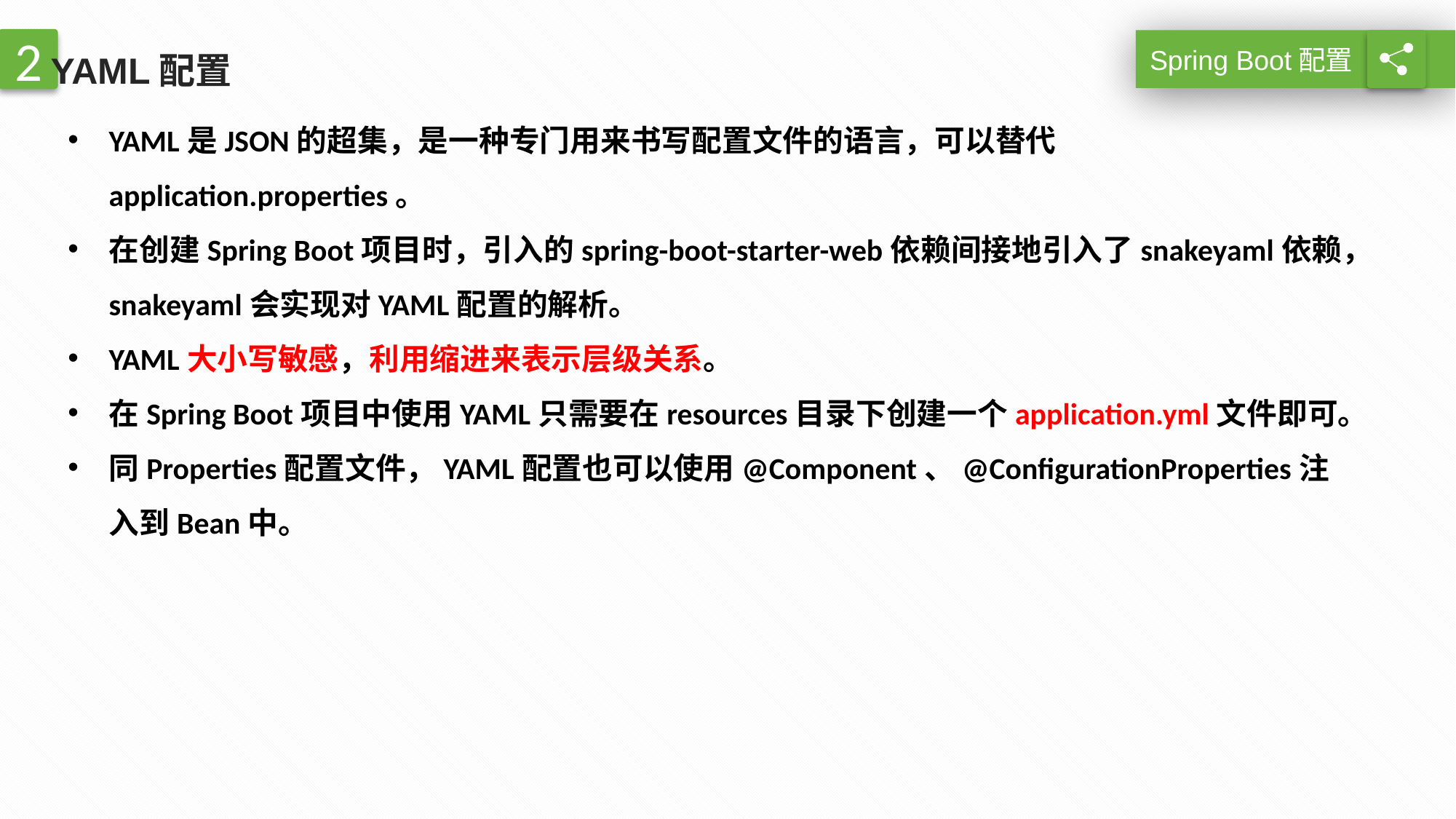

YAML配置
2

Spring Boot配置

YAML是JSON的超集，是一种专门用来书写配置文件的语言，可以替代application.properties。
在创建Spring Boot项目时，引入的spring-boot-starter-web依赖间接地引入了snakeyaml依赖，snakeyaml会实现对YAML配置的解析。
YAML大小写敏感，利用缩进来表示层级关系。
在Spring Boot项目中使用YAML只需要在resources目录下创建一个application.yml文件即可。
同Properties配置文件，YAML配置也可以使用@Component、@ConfigurationProperties注入到Bean中。